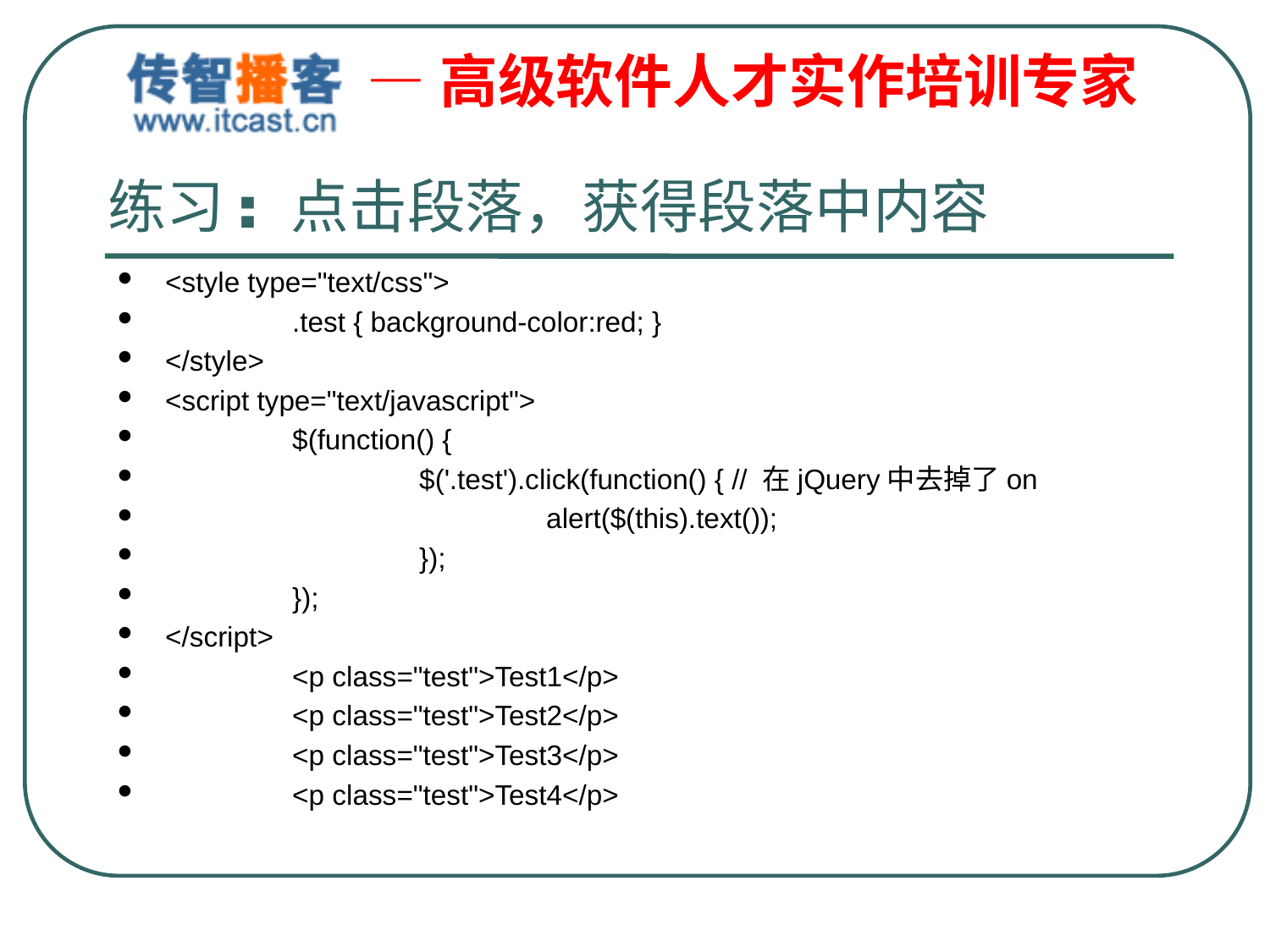

# 练习: 点击段落，获得段落中内容
<style type="text/css">
	.test { background-color:red; }
</style>
<script type="text/javascript">
	$(function() {
		$('.test').click(function() { // 在jQuery中去掉了on
			alert($(this).text());
		});
	});
</script>
	<p class="test">Test1</p>
	<p class="test">Test2</p>
	<p class="test">Test3</p>
	<p class="test">Test4</p>